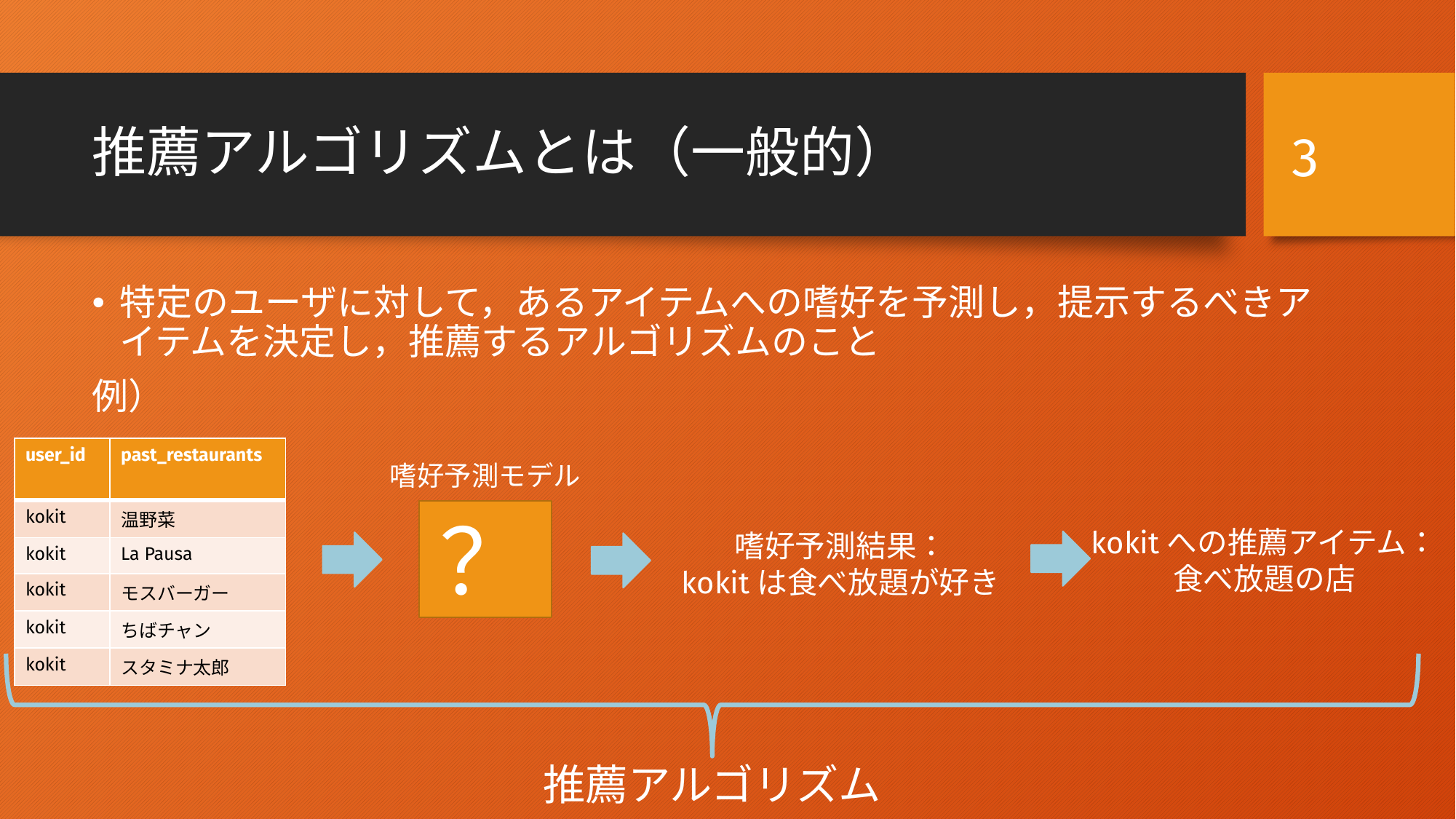

3
# 推薦アルゴリズムとは（一般的）
特定のユーザに対して，あるアイテムへの嗜好を予測し，提示するべきアイテムを決定し，推薦するアルゴリズムのこと
例）
| user\_id | past\_restaurants |
| --- | --- |
| kokit | 温野菜 |
| kokit | La Pausa |
| kokit | モスバーガー |
| kokit | ちばチャン |
| kokit | スタミナ太郎 |
嗜好予測モデル
？
kokitへの推薦アイテム：
食べ放題の店
嗜好予測結果：
kokitは食べ放題が好き

推薦アルゴリズム